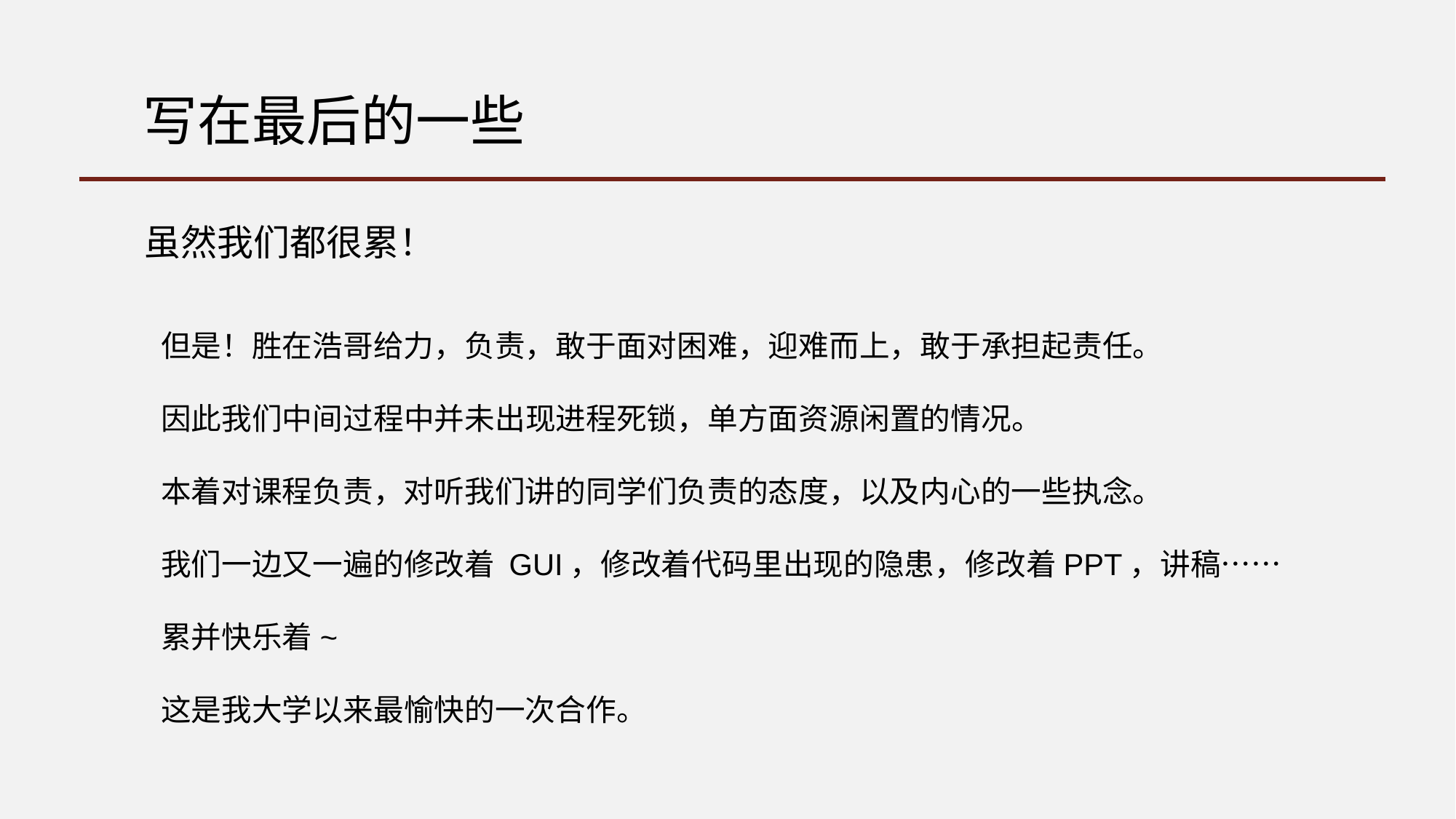

# 写在最后的一些
虽然我们都很累！
但是！胜在浩哥给力，负责，敢于面对困难，迎难而上，敢于承担起责任。
因此我们中间过程中并未出现进程死锁，单方面资源闲置的情况。
本着对课程负责，对听我们讲的同学们负责的态度，以及内心的一些执念。
我们一边又一遍的修改着 GUI，修改着代码里出现的隐患，修改着PPT，讲稿……
累并快乐着~
这是我大学以来最愉快的一次合作。